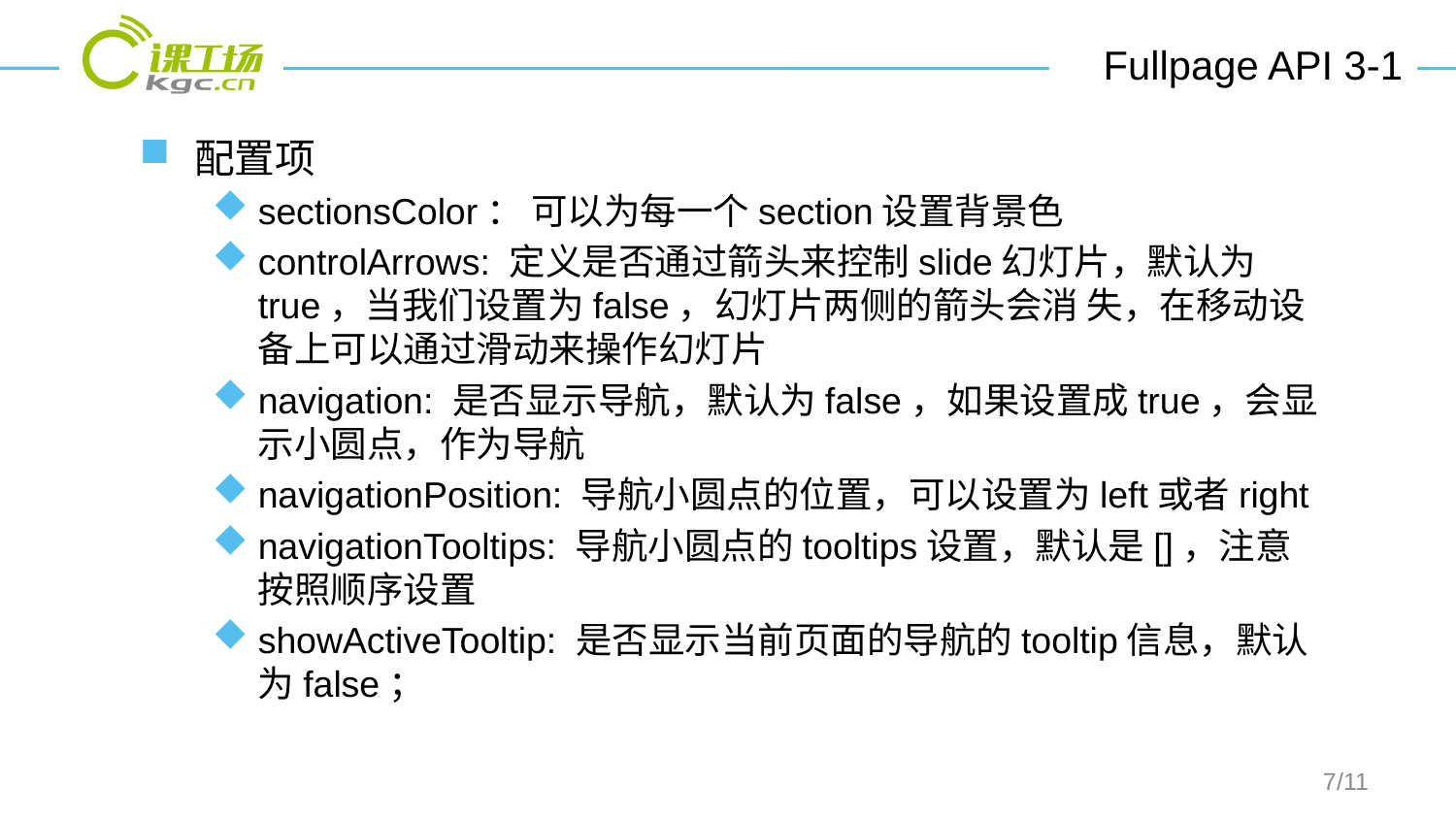

# Fullpage API 3-1
配置项
sectionsColor： 可以为每一个section设置背景色
controlArrows: 定义是否通过箭头来控制slide幻灯片，默认为true，当我们设置为false，幻灯片两侧的箭头会消 失，在移动设备上可以通过滑动来操作幻灯片
navigation: 是否显示导航，默认为false，如果设置成true，会显示小圆点，作为导航
navigationPosition: 导航小圆点的位置，可以设置为left或者right
navigationTooltips: 导航小圆点的tooltips设置，默认是[]，注意按照顺序设置
showActiveTooltip: 是否显示当前页面的导航的tooltip信息，默认为false；
7/11